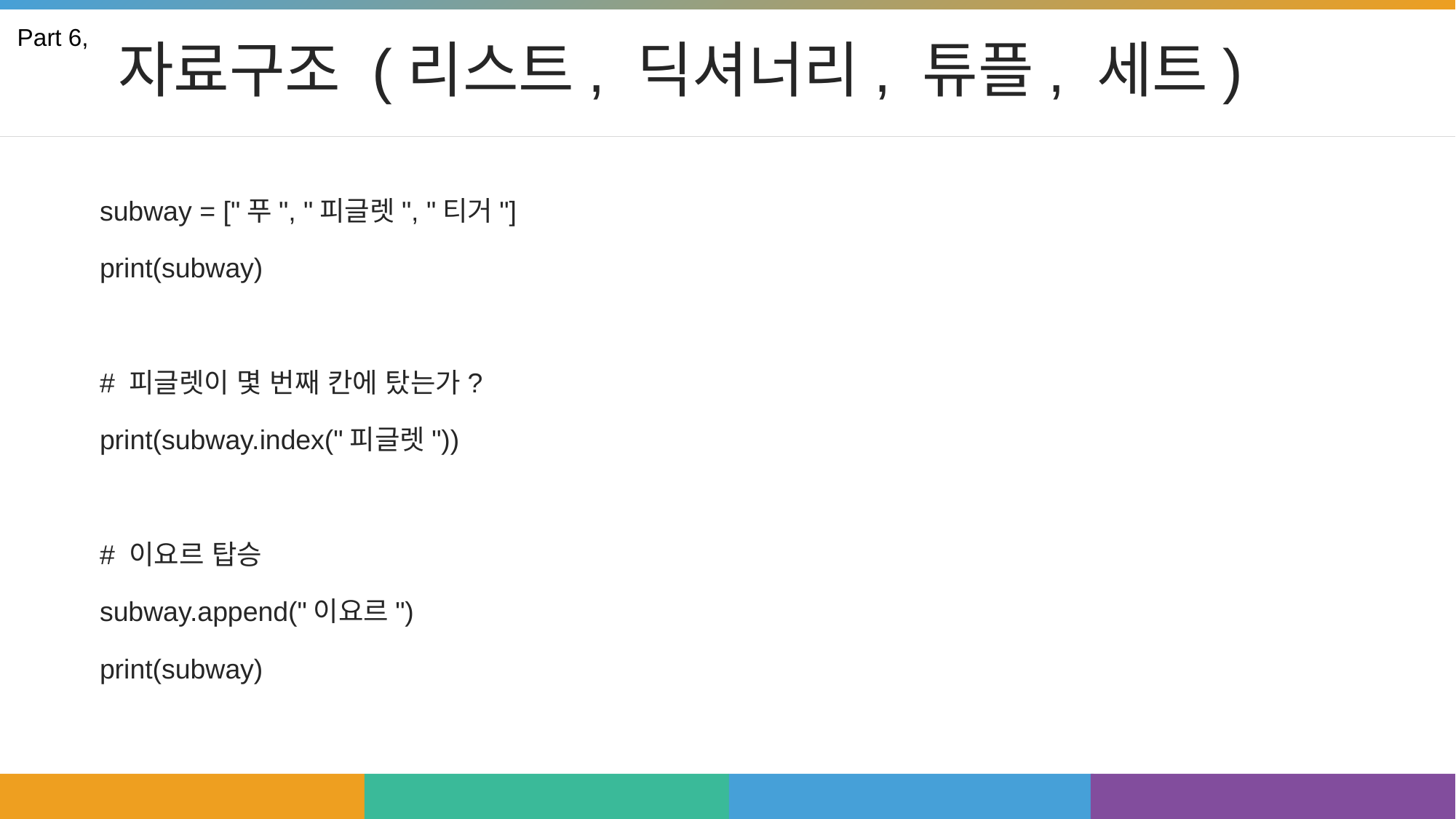

# 자료구조 (리스트, 딕셔너리, 튜플, 세트)
Part 6,
subway = ["푸", "피글렛", "티거"]
print(subway)

# 피글렛이 몇 번째 칸에 탔는가?
print(subway.index("피글렛"))

# 이요르 탑승
subway.append("이요르")
print(subway)